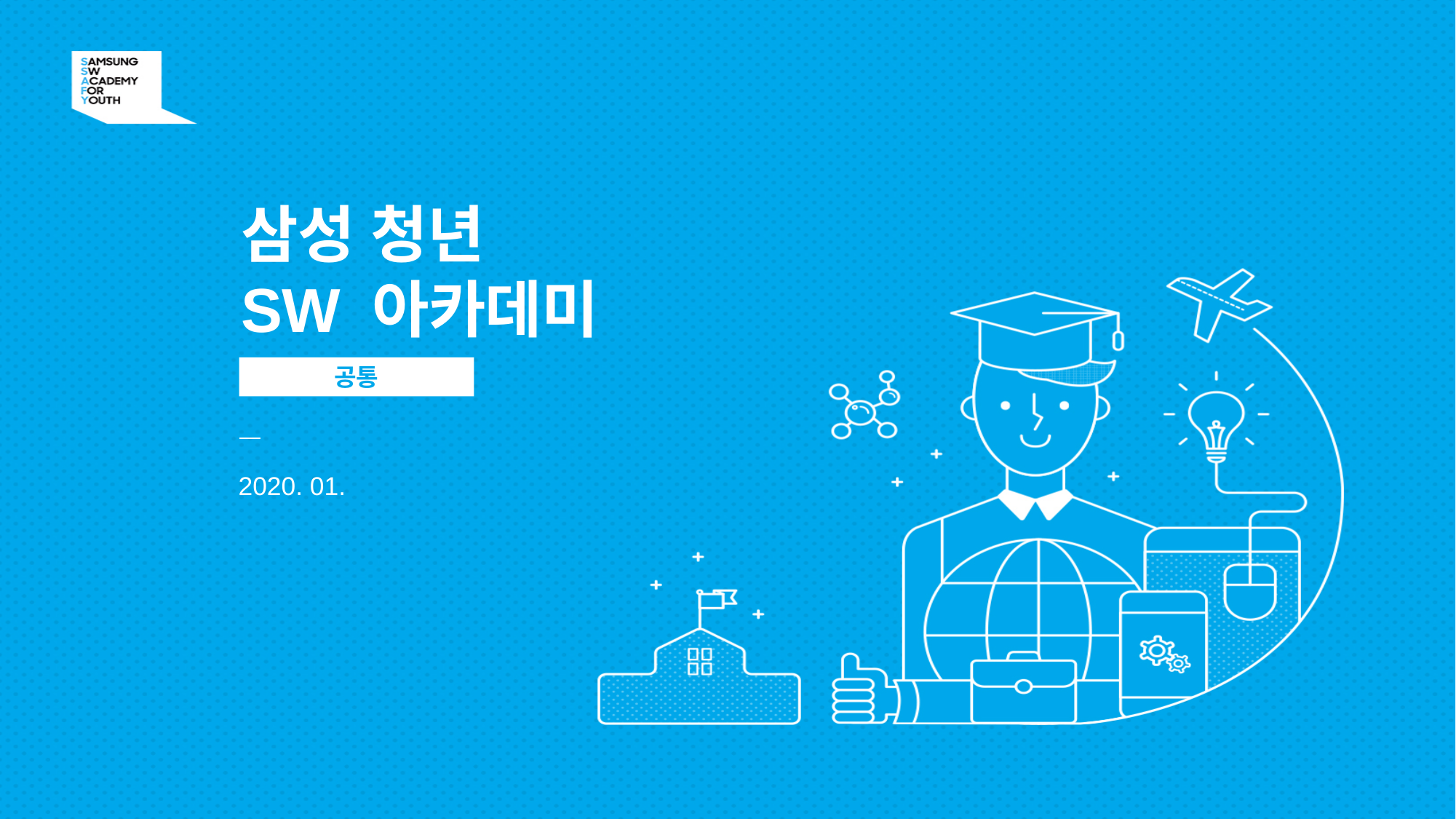

삼성 청년
SW 아카데미
공통
2020. 01.